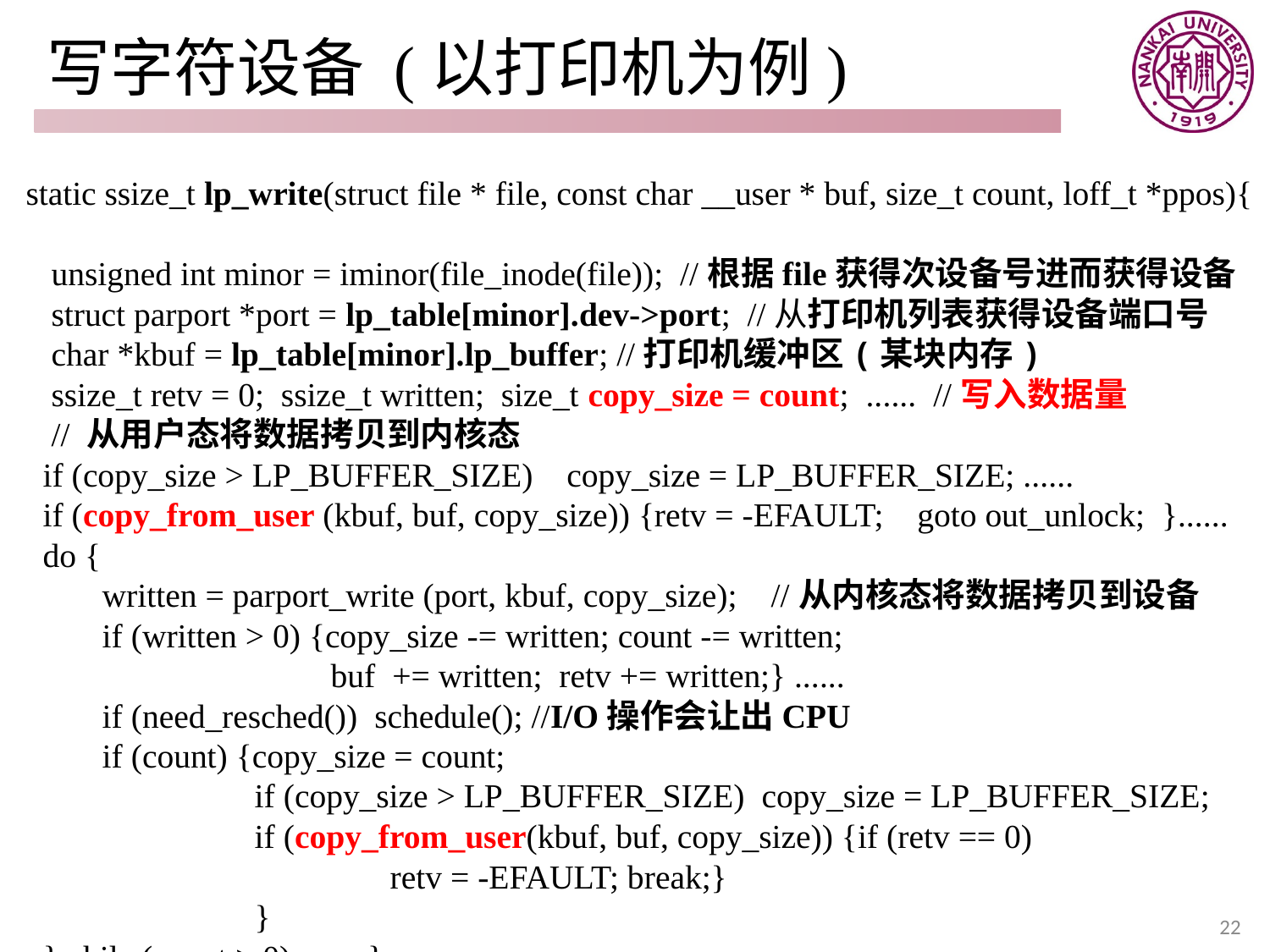

# 写字符设备 (以打印机为例)
static ssize_t lp_write(struct file * file, const char __user * buf, size_t count, loff_t *ppos){
   unsigned int minor = iminor(file_inode(file));  //根据file获得次设备号进而获得设备
   struct parport *port = lp_table[minor].dev->port;  //从打印机列表获得设备端口号
   char *kbuf = lp_table[minor].lp_buffer; //打印机缓冲区(某块内存)
   ssize_t retv = 0;  ssize_t written;  size_t copy_size = count;  ......  //写入数据量
   // 从用户态将数据拷贝到内核态
  if (copy_size > LP_BUFFER_SIZE)    copy_size = LP_BUFFER_SIZE; ......
  if (copy_from_user (kbuf, buf, copy_size)) {retv = -EFAULT;    goto out_unlock;  }......
  do {
         written = parport_write (port, kbuf, copy_size);    //从内核态将数据拷贝到设备
         if (written > 0) {copy_size -= written; count -= written;
                                    buf  += written;  retv += written;} ......
         if (need_resched())  schedule(); //I/O操作会让出CPU
         if (count) {copy_size = count;
                           if (copy_size > LP_BUFFER_SIZE)  copy_size = LP_BUFFER_SIZE;
                           if (copy_from_user(kbuf, buf, copy_size)) {if (retv == 0)
                                           retv = -EFAULT; break;}
                           }
  }while (count > 0);  ......}
22